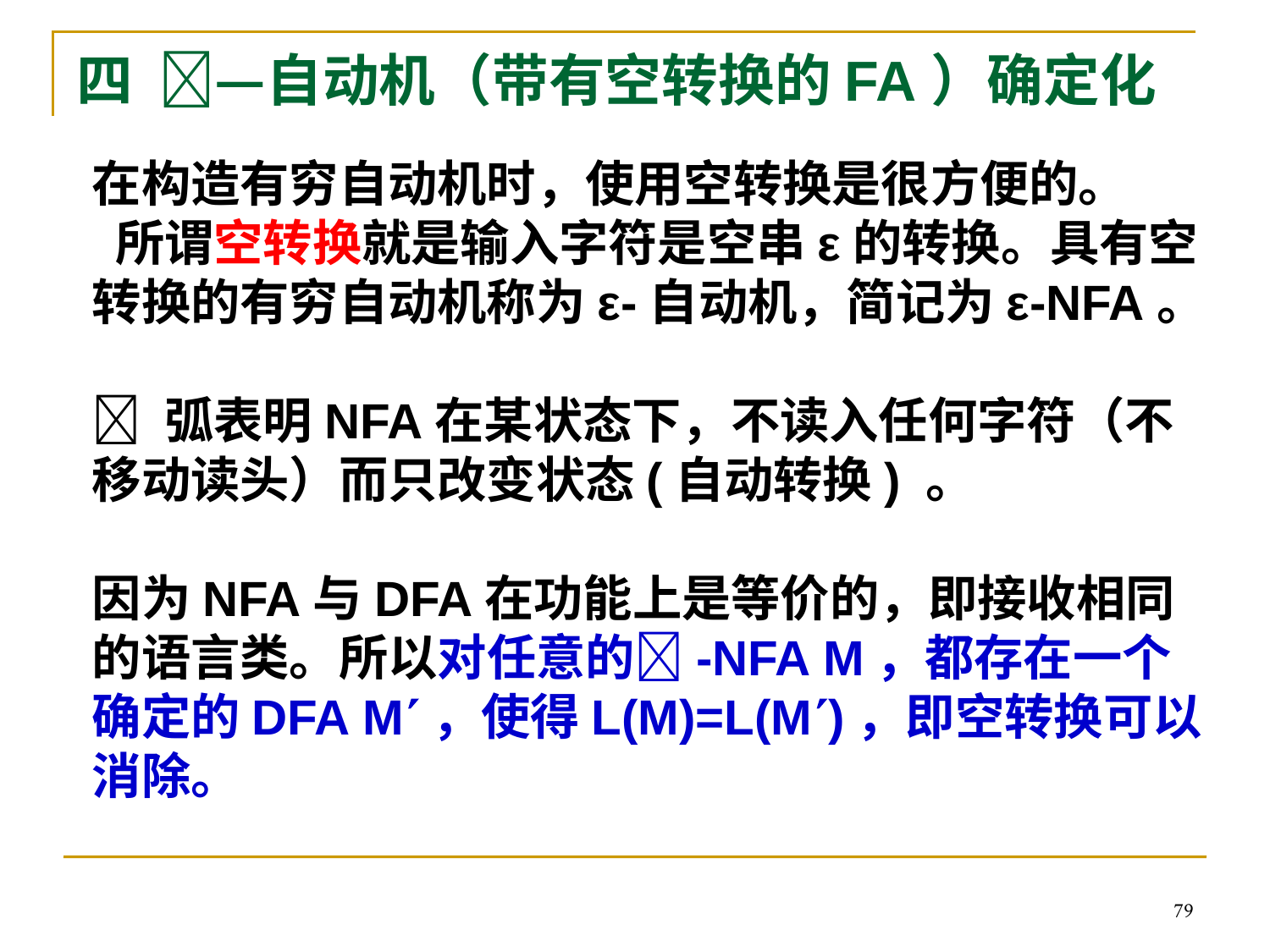

# 四  ε—自动机（带有空转换的FA）确定化
在构造有穷自动机时，使用空转换是很方便的。
 所谓空转换就是输入字符是空串ε的转换。具有空转换的有穷自动机称为ε-自动机，简记为ε-NFA。

ε 弧表明NFA在某状态下，不读入任何字符（不移动读头）而只改变状态(自动转换) 。

因为NFA与DFA在功能上是等价的，即接收相同的语言类。所以对任意的ε-NFA M，都存在一个确定的DFA M′，使得L(M)=L(M′)，即空转换可以消除。
79